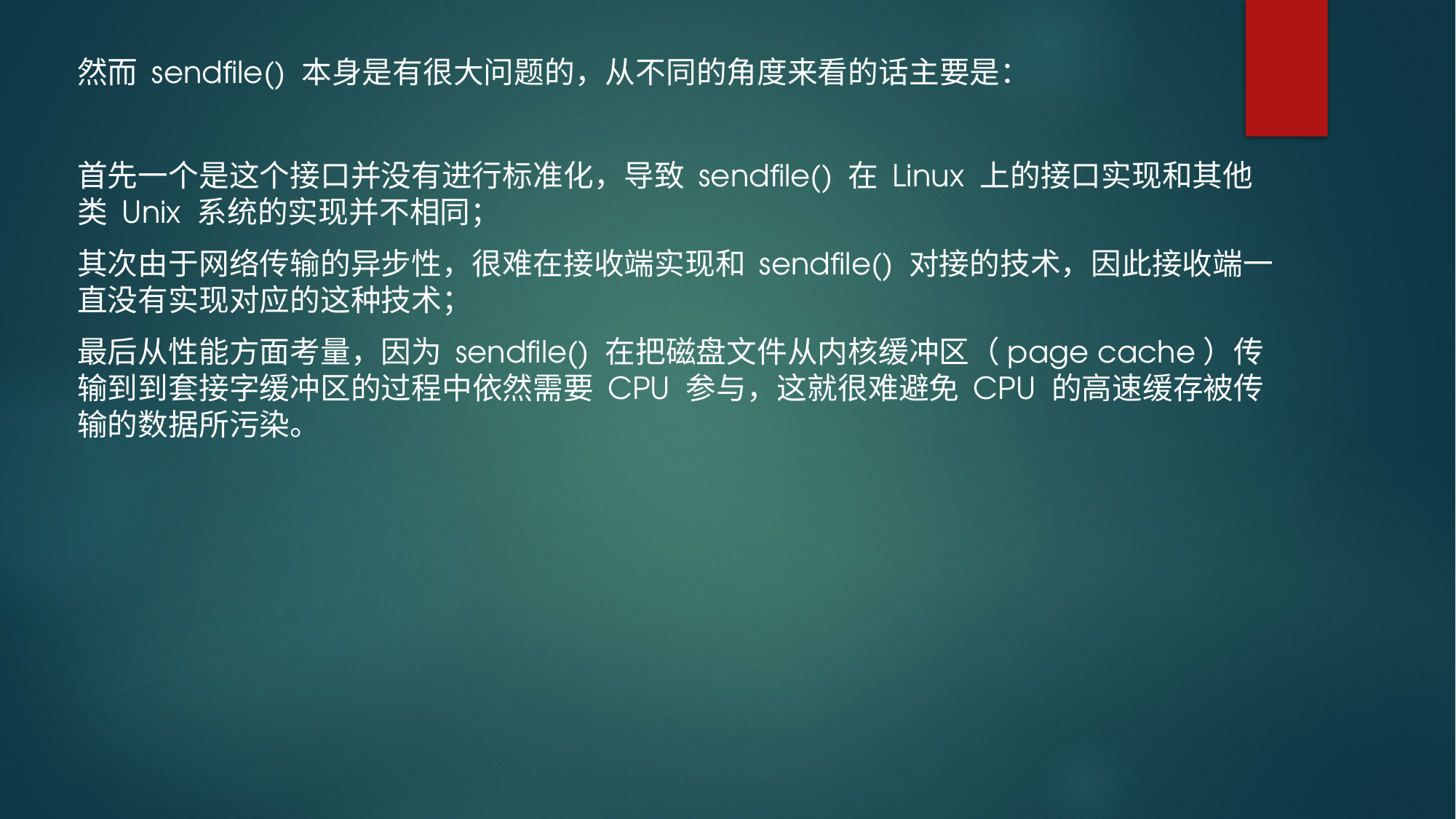

然而 sendfile() 本身是有很大问题的，从不同的角度来看的话主要是：

首先一个是这个接口并没有进行标准化，导致 sendfile() 在 Linux 上的接口实现和其他类 Unix 系统的实现并不相同；
其次由于网络传输的异步性，很难在接收端实现和 sendfile() 对接的技术，因此接收端一直没有实现对应的这种技术；
最后从性能方面考量，因为 sendfile() 在把磁盘文件从内核缓冲区（page cache）传输到到套接字缓冲区的过程中依然需要 CPU 参与，这就很难避免 CPU 的高速缓存被传输的数据所污染。